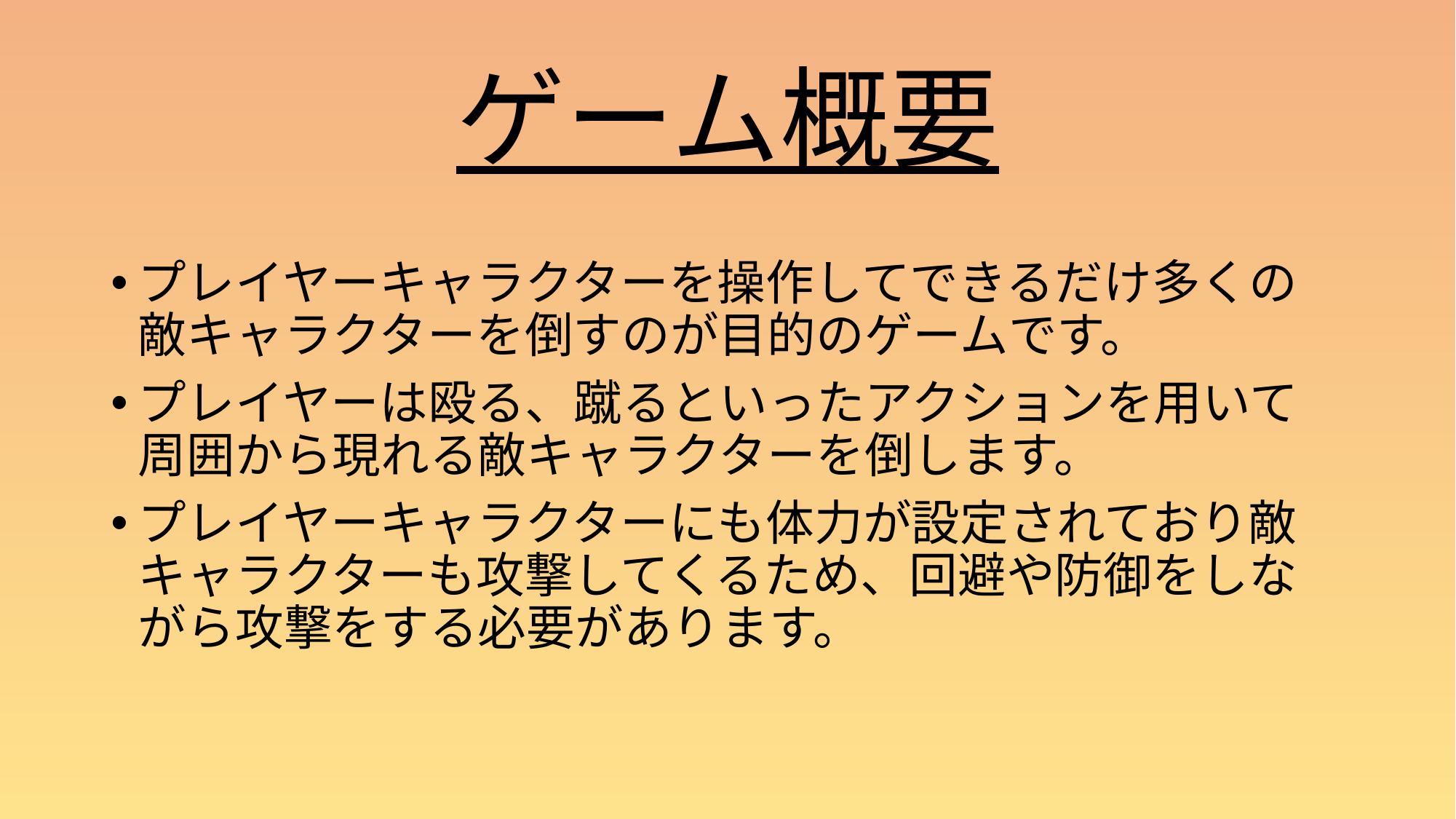

# ゲーム概要
プレイヤーキャラクターを操作してできるだけ多くの敵キャラクターを倒すのが目的のゲームです。
プレイヤーは殴る、蹴るといったアクションを用いて周囲から現れる敵キャラクターを倒します。
プレイヤーキャラクターにも体力が設定されており敵キャラクターも攻撃してくるため、回避や防御をしながら攻撃をする必要があります。